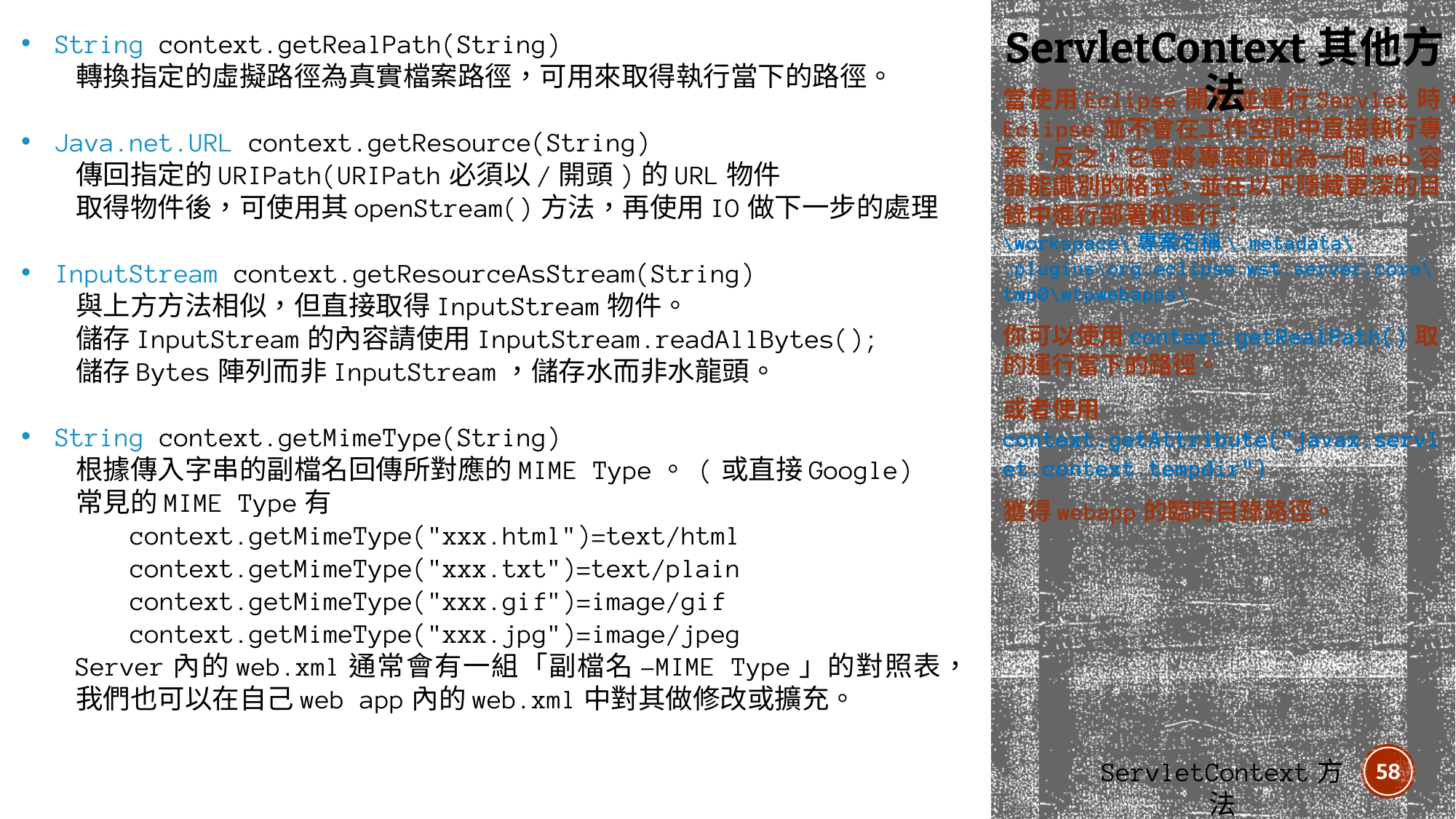

String context.getRealPath(String)
轉換指定的虛擬路徑為真實檔案路徑，可用來取得執行當下的路徑。

Java.net.URL context.getResource(String)
傳回指定的URIPath(URIPath必須以/開頭)的URL物件
取得物件後，可使用其openStream()方法，再使用IO做下一步的處理

InputStream context.getResourceAsStream(String)
與上方方法相似，但直接取得InputStream物件。
儲存InputStream的內容請使用InputStream.readAllBytes();
儲存Bytes陣列而非InputStream，儲存水而非水龍頭。

String context.getMimeType(String)
根據傳入字串的副檔名回傳所對應的MIME Type。 (或直接Google)
常見的MIME Type有
context.getMimeType("xxx.html")=text/html
context.getMimeType("xxx.txt")=text/plain
context.getMimeType("xxx.gif")=image/gif
context.getMimeType("xxx.jpg")=image/jpeg
Server內的web.xml通常會有一組「副檔名-MIME Type」的對照表，我們也可以在自己web app內的web.xml中對其做修改或擴充。
ServletContext其他方法
當使用Eclipse開發並運行Servlet時，Eclipse並不會在工作空間中直接執行專案。反之，它會將專案輸出為一個web容器能識別的格式，並在以下隱藏更深的目錄中進行部署和運行：
\workspace\專案名稱\.metadata\
.plugins\org.eclipse.wst.server.core\tmp0\wtpwebapps\
你可以使用context.getRealPath()取的運行當下的路徑。
或者使用context.getAttribute("javax.servlet.context.tempdir")
獲得webapp的臨時目錄路徑。

ServletContext方法
58